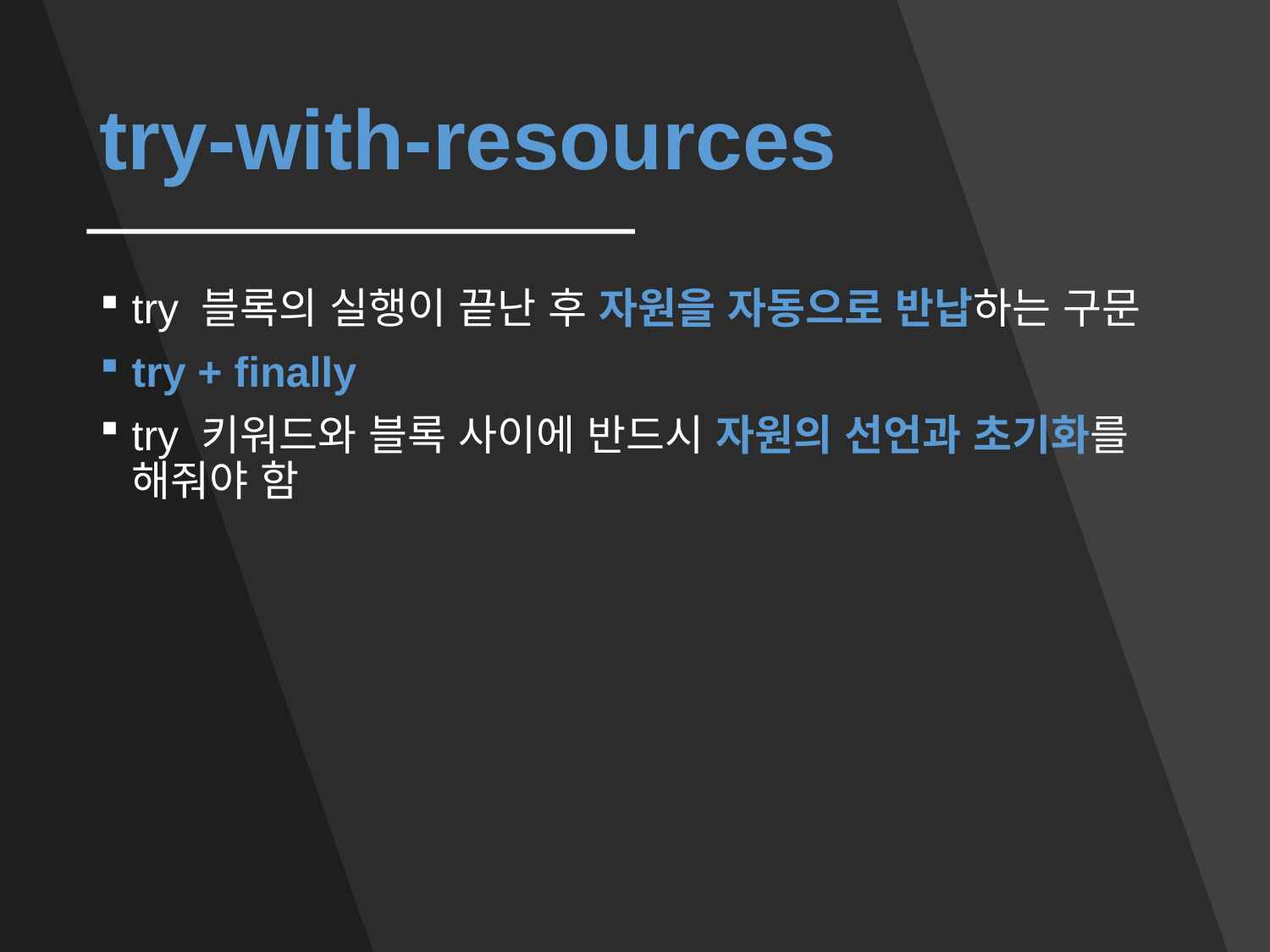

# try-with-resources

try 블록의 실행이 끝난 후 자원을 자동으로 반납하는 구문
try + finally
try 키워드와 블록 사이에 반드시 자원의 선언과 초기화를 해줘야 함